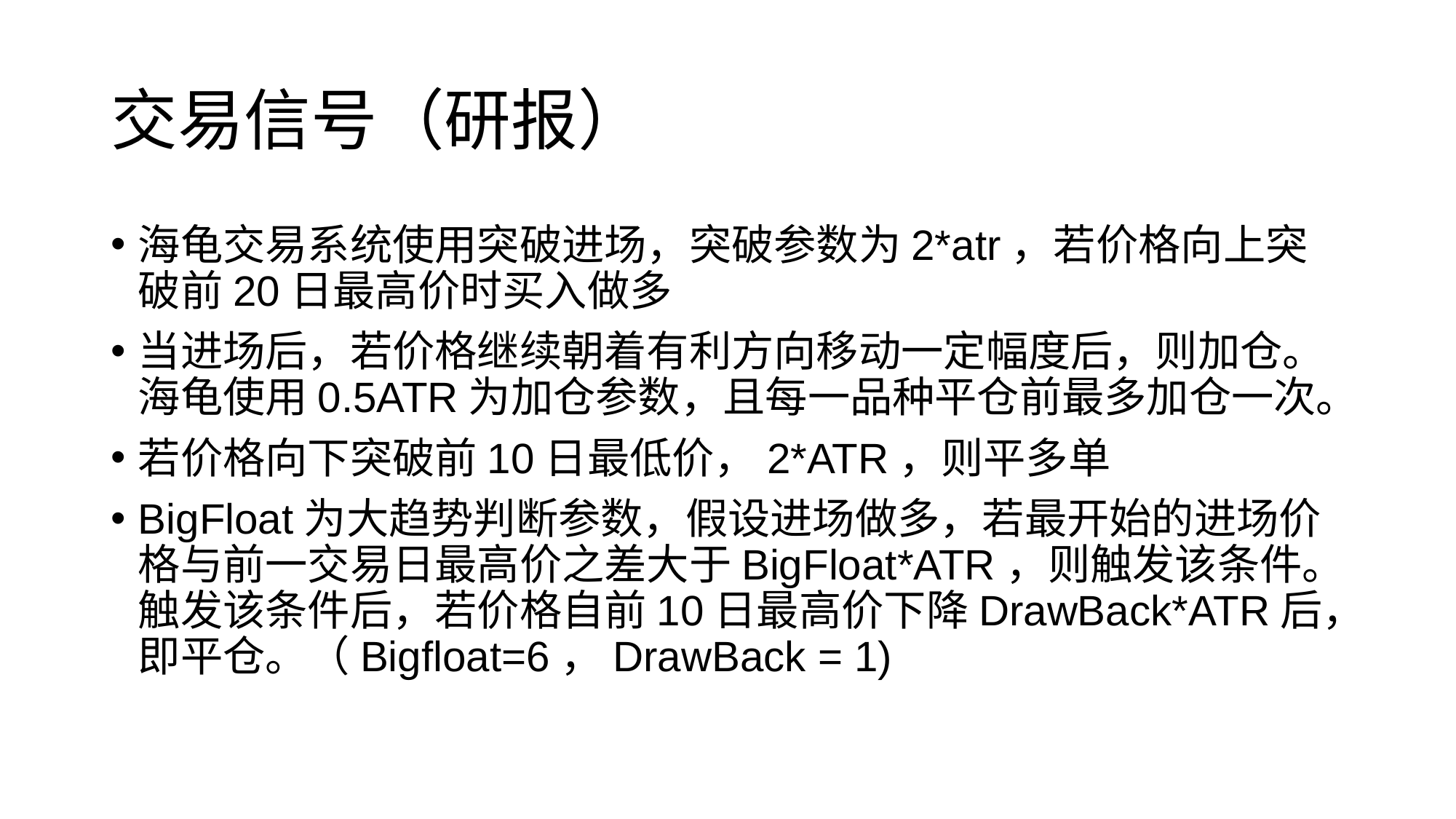

# 交易信号（研报）
海龟交易系统使用突破进场，突破参数为2*atr，若价格向上突破前20日最高价时买入做多
当进场后，若价格继续朝着有利方向移动一定幅度后，则加仓。海龟使用0.5ATR为加仓参数，且每一品种平仓前最多加仓一次。
若价格向下突破前10日最低价，2*ATR，则平多单
BigFloat为大趋势判断参数，假设进场做多，若最开始的进场价格与前一交易日最高价之差大于BigFloat*ATR，则触发该条件。触发该条件后，若价格自前10日最高价下降DrawBack*ATR后，即平仓。（Bigfloat=6，DrawBack = 1)